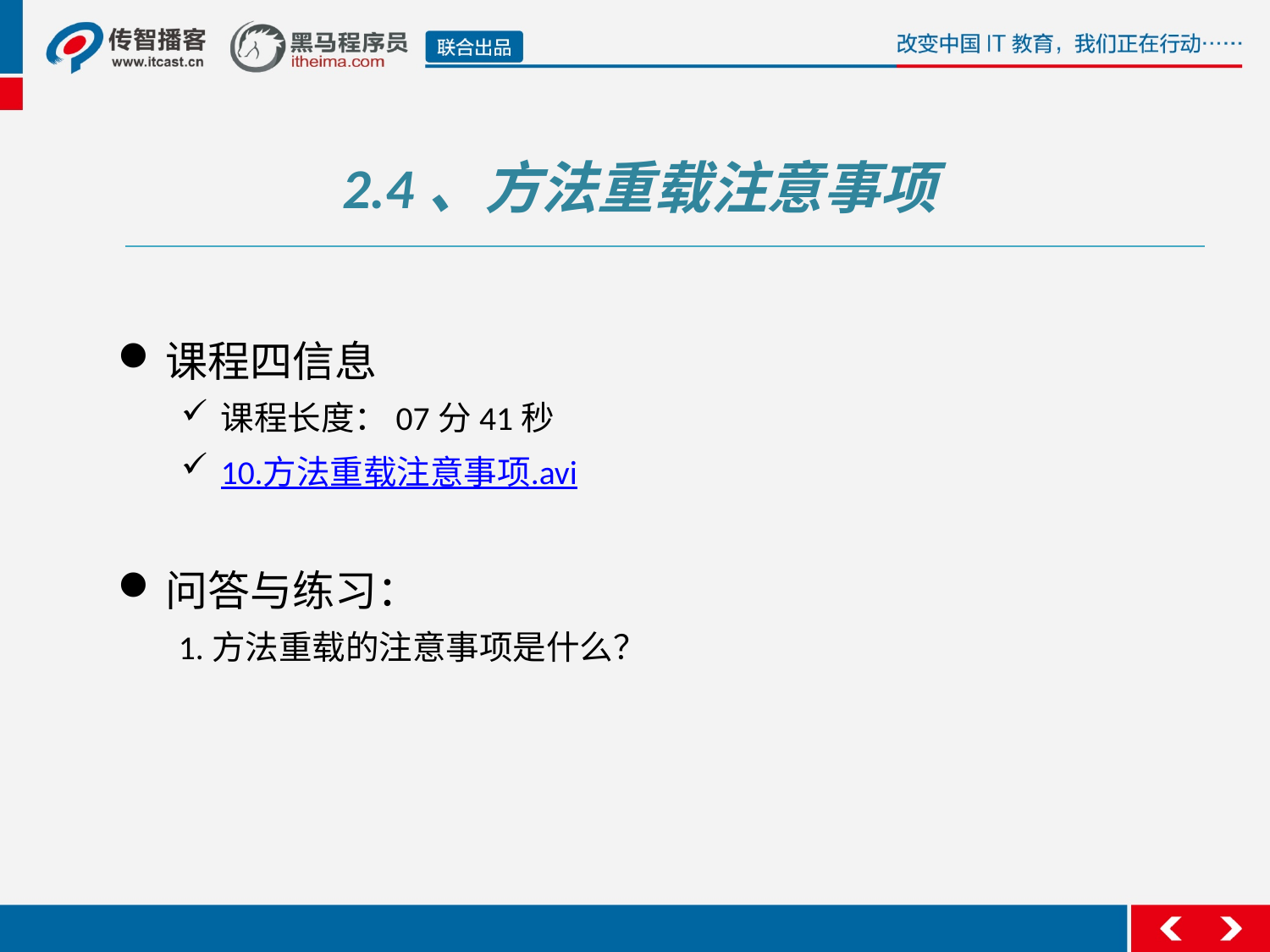

2.4、方法重载注意事项

课程四信息
课程长度：07分41秒
10.方法重载注意事项.avi

问答与练习：
        1.方法重载的注意事项是什么？